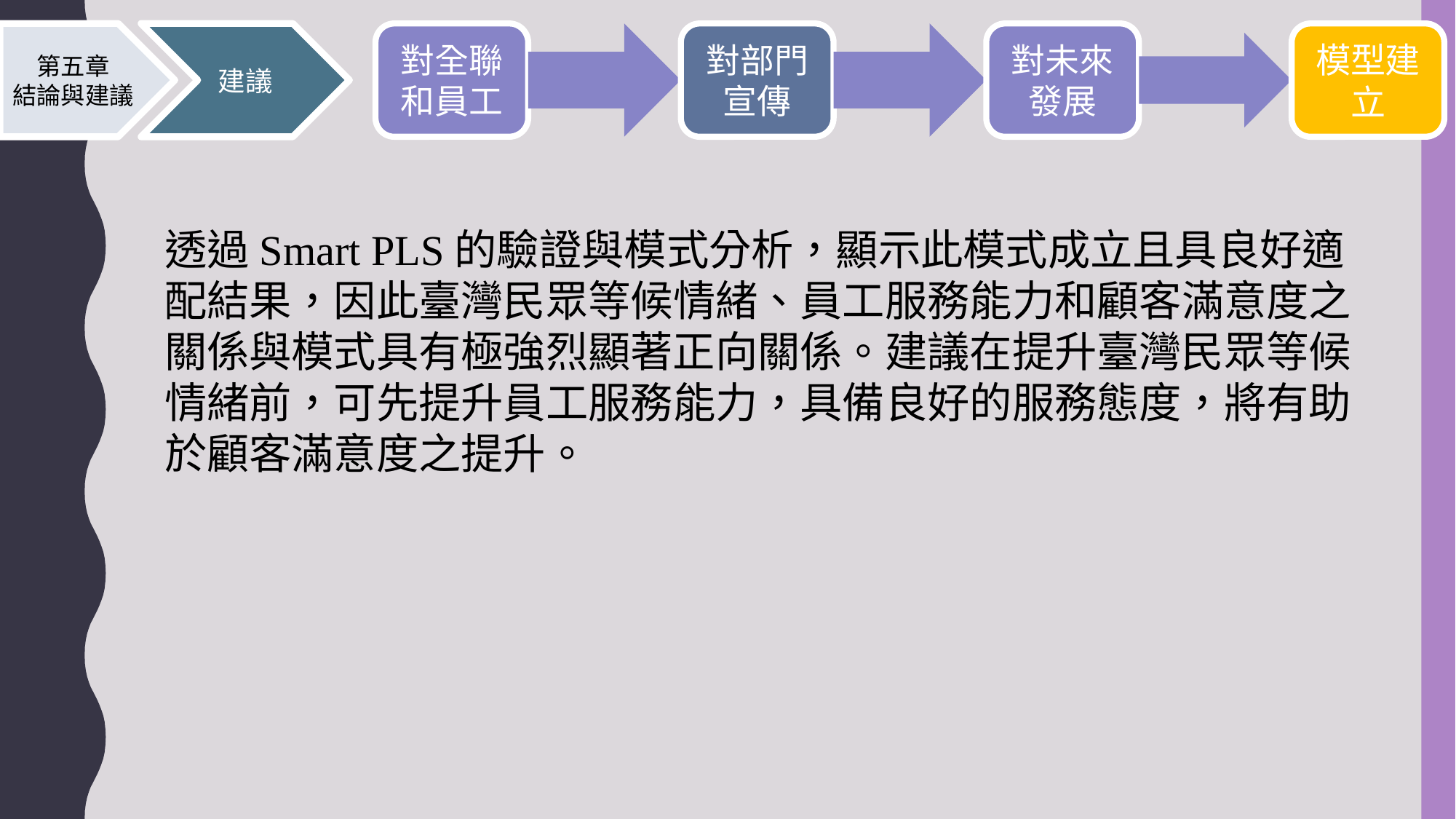

建議
第五章
結論與建議
對全聯和員工
對未來發展
對部門宣傳
模型建立
透過Smart PLS的驗證與模式分析，顯示此模式成立且具良好適配結果，因此臺灣民眾等候情緒、員工服務能力和顧客滿意度之關係與模式具有極強烈顯著正向關係。建議在提升臺灣民眾等候情緒前，可先提升員工服務能力，具備良好的服務態度，將有助於顧客滿意度之提升。